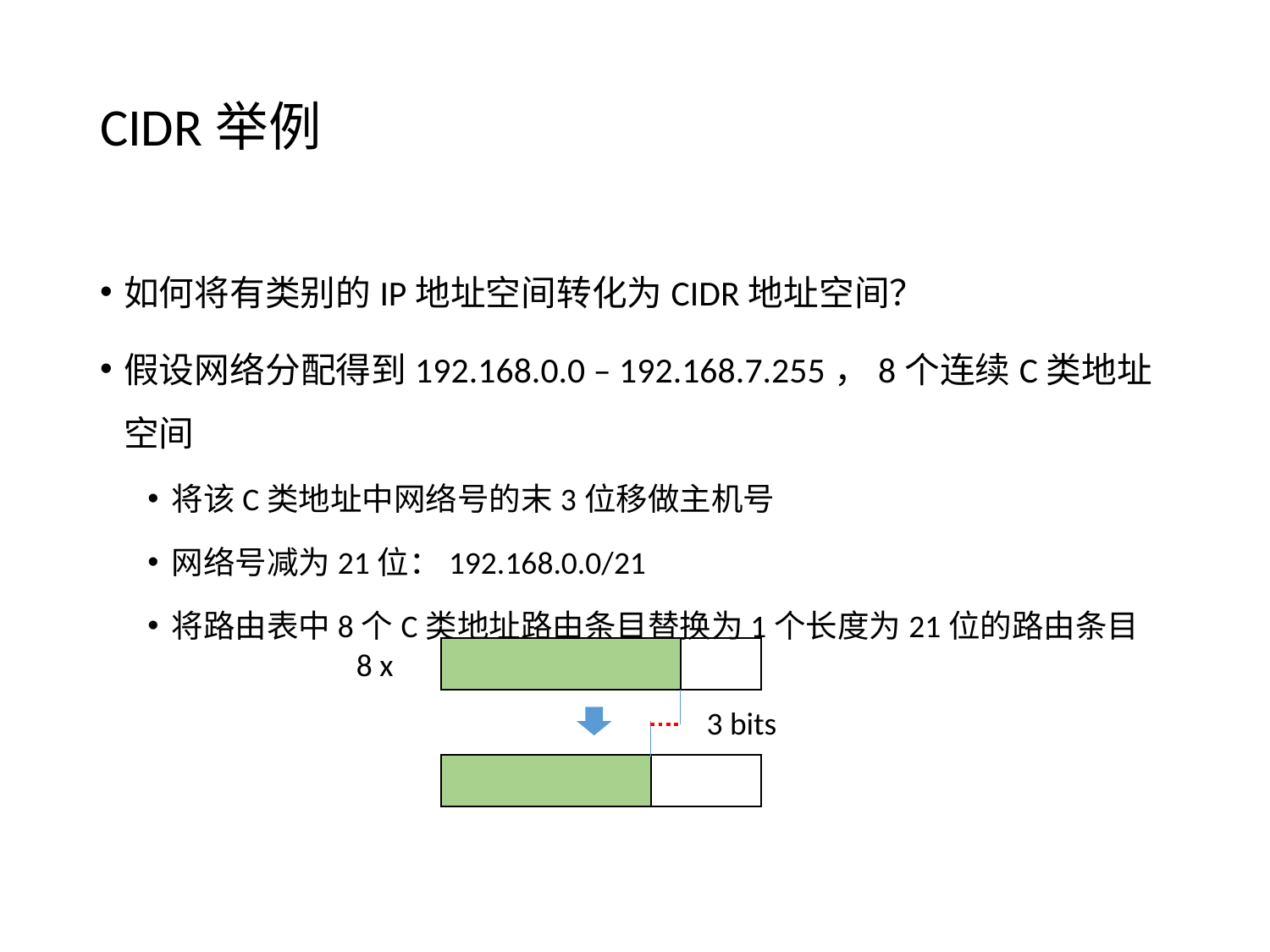

# CIDR举例
如何将有类别的IP地址空间转化为CIDR地址空间？
假设网络分配得到192.168.0.0 – 192.168.7.255，8个连续C类地址空间
将该C类地址中网络号的末3位移做主机号
网络号减为21位：192.168.0.0/21
将路由表中8个C类地址路由条目替换为1个长度为21位的路由条目
|  |  |
| --- | --- |
8 x
3 bits

|  |  |
| --- | --- |
18